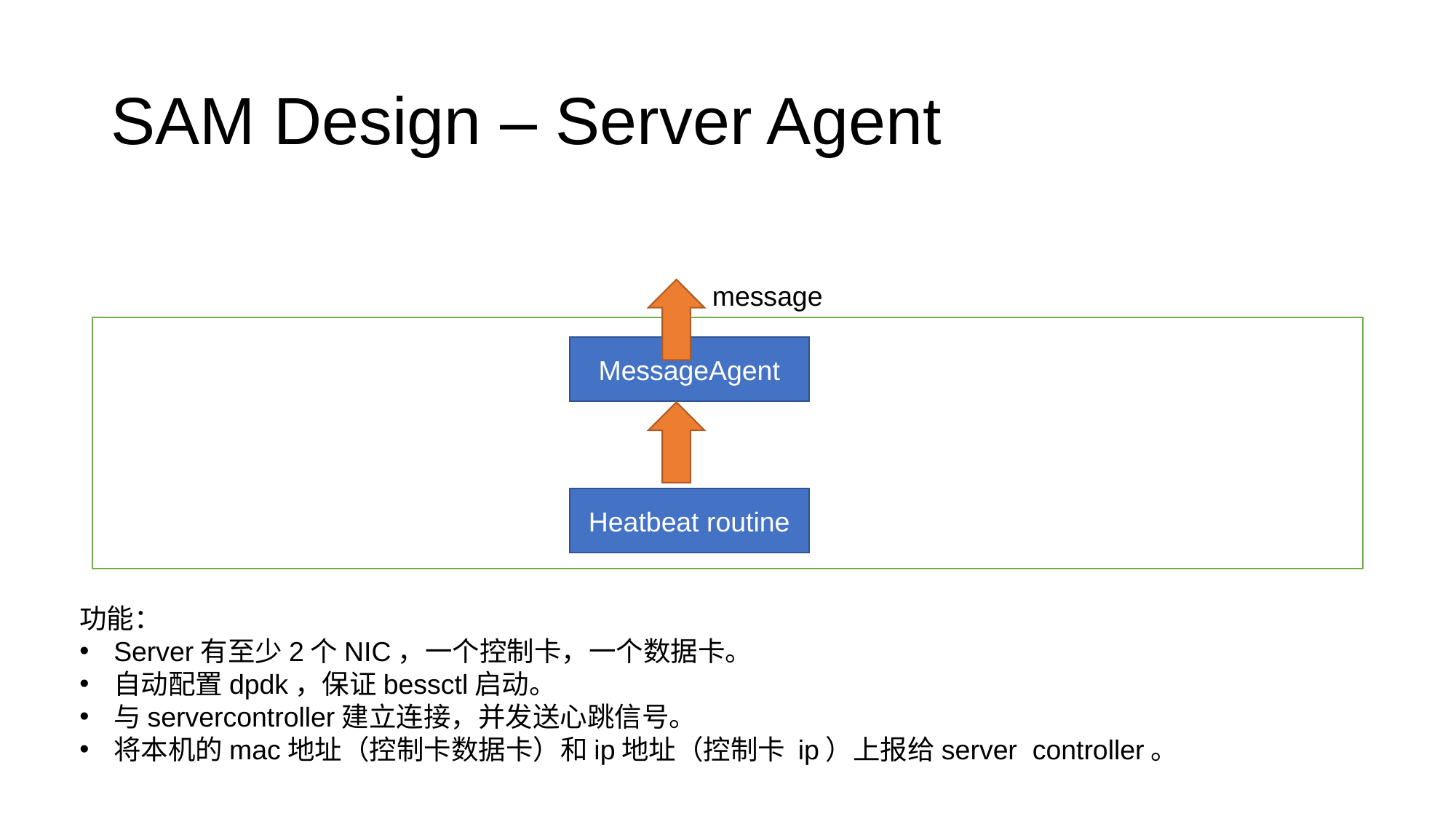

# SAM Design – Server Agent
message

MessageAgent

Heatbeat routine
功能：
Server有至少2个NIC，一个控制卡，一个数据卡。
自动配置dpdk，保证bessctl启动。
与servercontroller建立连接，并发送心跳信号。
将本机的mac地址（控制卡数据卡）和ip地址（控制卡 ip）上报给server  controller。